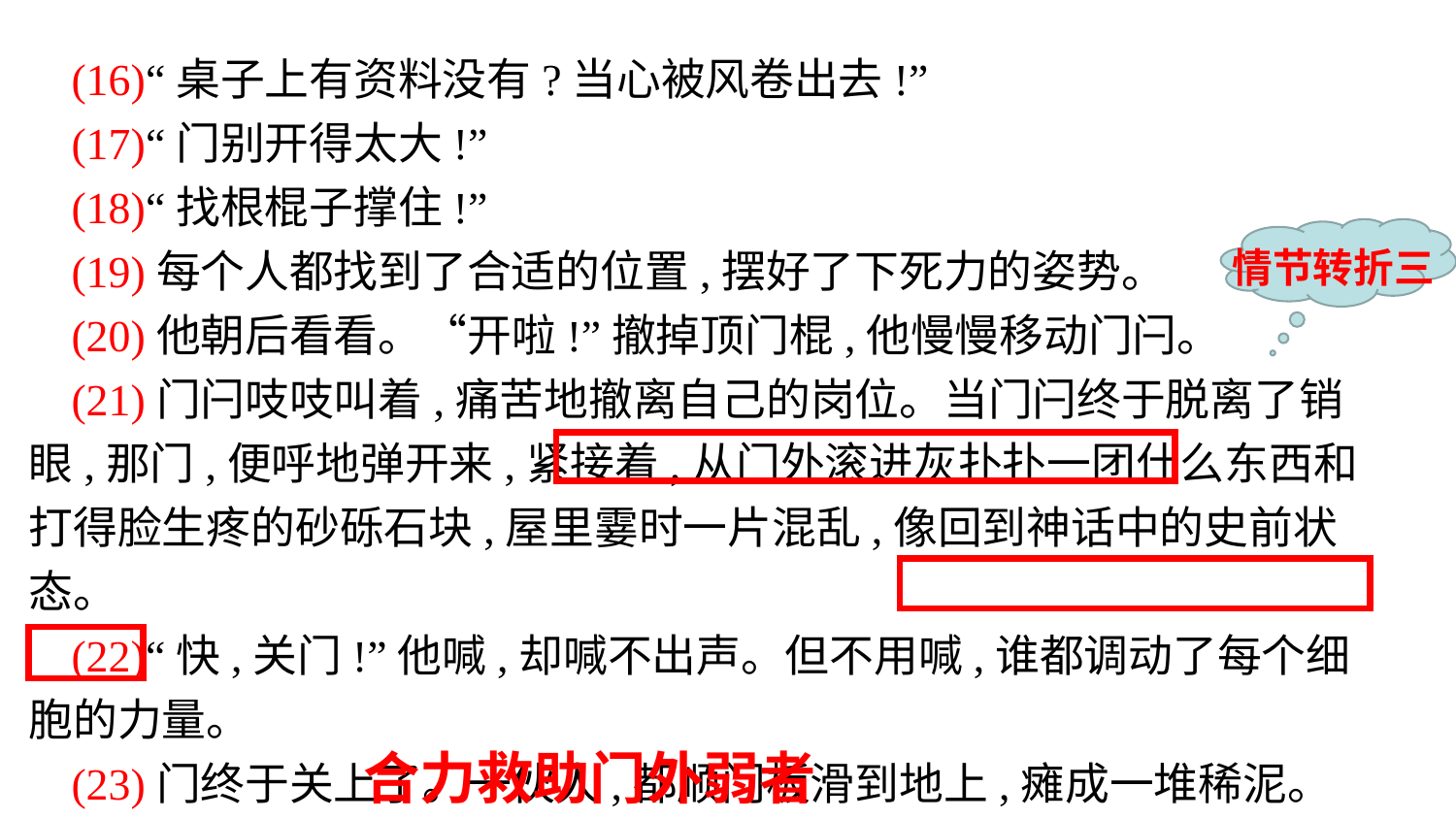

(16)“桌子上有资料没有?当心被风卷出去!”
(17)“门别开得太大!”
(18)“找根棍子撑住!”
(19)每个人都找到了合适的位置,摆好了下死力的姿势。
(20)他朝后看看。“开啦!”撤掉顶门棍,他慢慢移动门闩。
(21)门闩吱吱叫着,痛苦地撤离自己的岗位。当门闩终于脱离了销眼,那门,便呼地弹开来,紧接着,从门外滚进灰扑扑一团什么东西和打得脸生疼的砂砾石块,屋里霎时一片混乱,像回到神话中的史前状态。
(22)“快,关门!”他喊,却喊不出声。但不用喊,谁都调动了每个细胞的力量。
(23)门终于关上了。一伙人,都顺门板滑到地上,瘫成一堆稀泥。

-8-

情节转折三

合力救助门外弱者